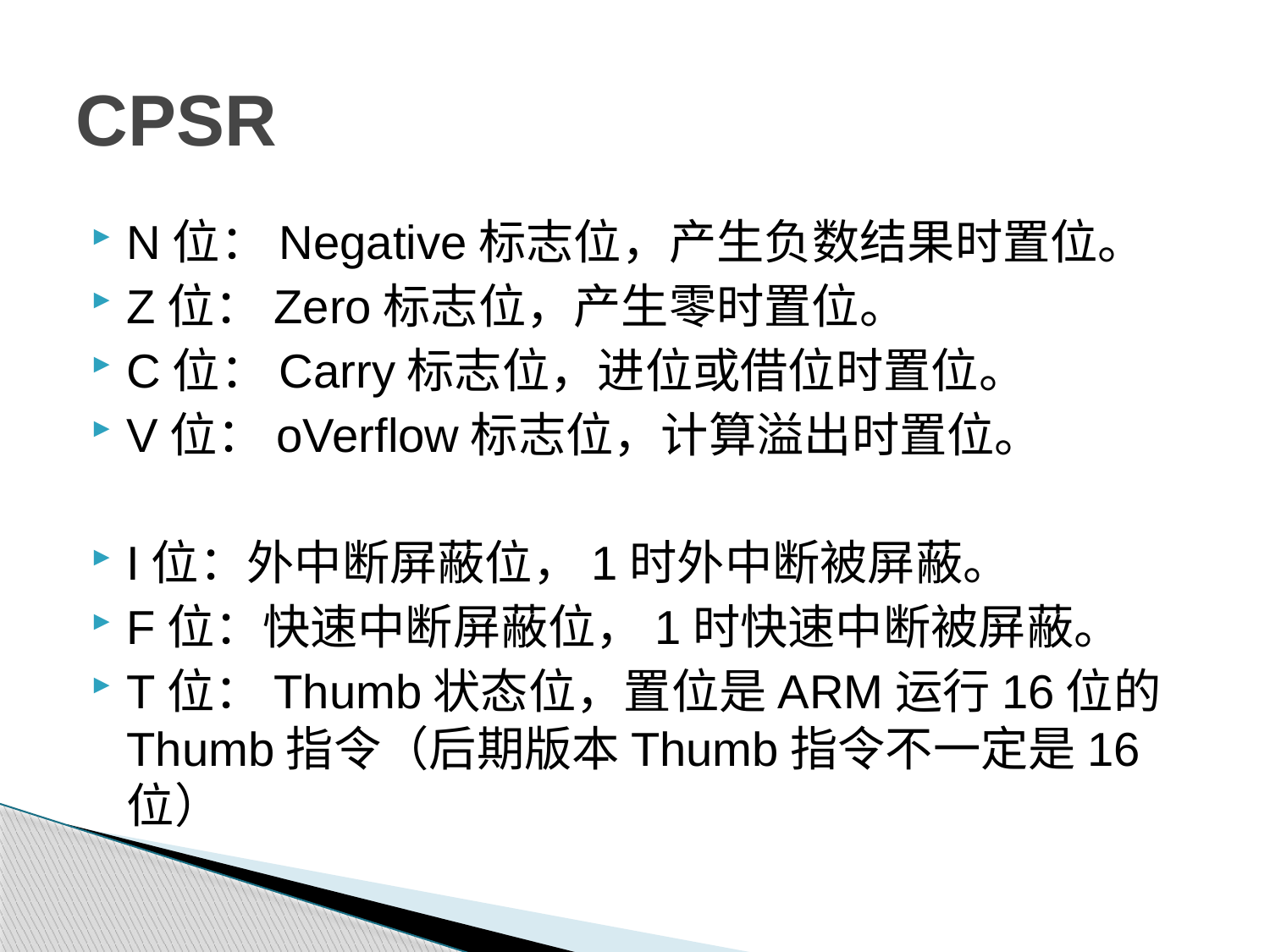

# CPSR
N位：Negative标志位，产生负数结果时置位。
Z位：Zero标志位，产生零时置位。
C位：Carry标志位，进位或借位时置位。
V位：oVerflow标志位，计算溢出时置位。

I位：外中断屏蔽位，1时外中断被屏蔽。
F位：快速中断屏蔽位，1时快速中断被屏蔽。
T位：Thumb状态位，置位是ARM运行16位的Thumb指令（后期版本Thumb指令不一定是16位）